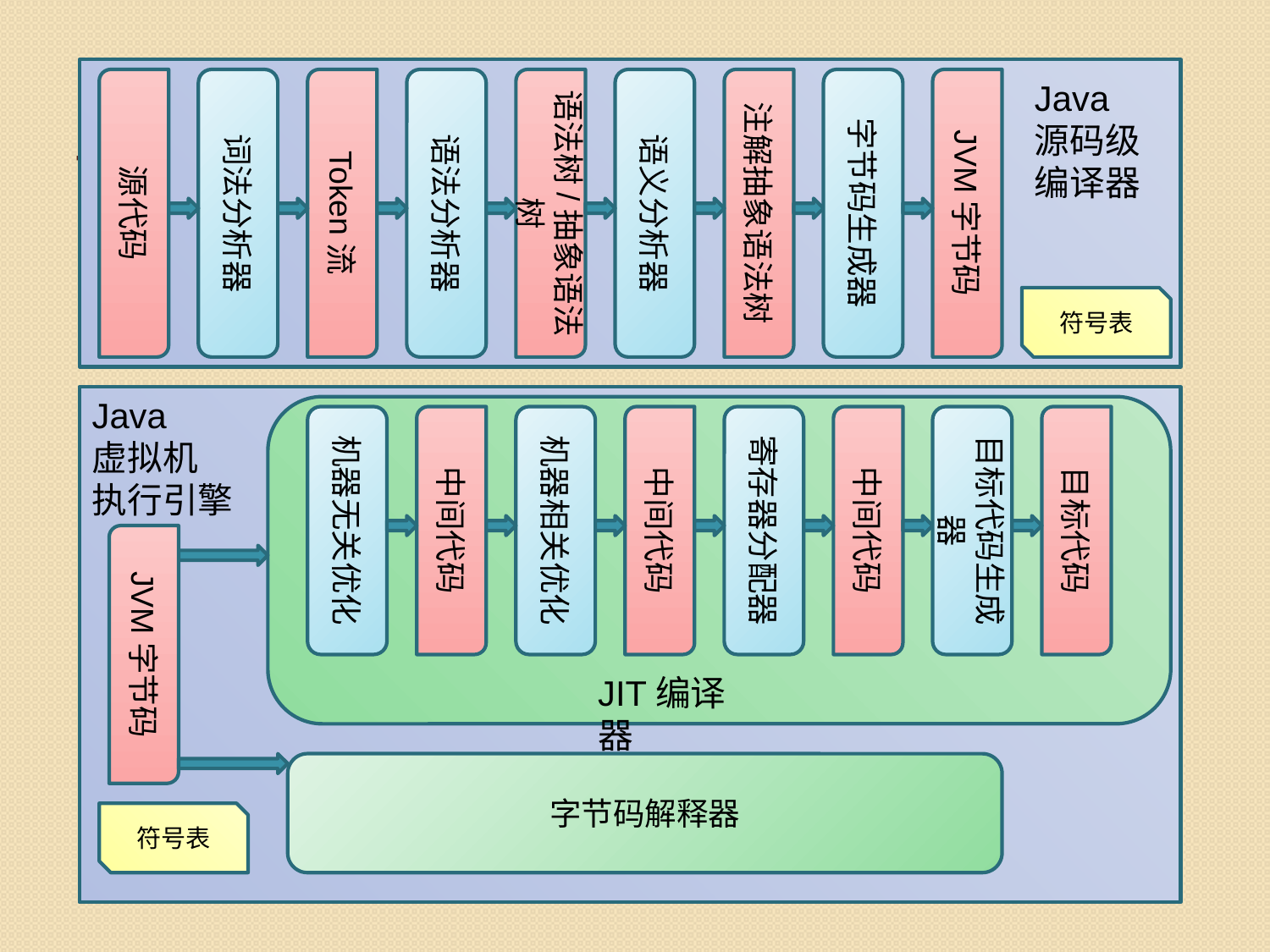

# 语言处理器的基本结构

源代码
词法分析器
Token流
语法分析器
语法树/抽象语法树
语义分析器
注解抽象语法树
字节码生成器
JVM字节码
Java
源码级编译器
语言处理器的主要形式，Java编译器与虚拟机的基本结构

符号表

Java
虚拟机
执行引擎

机器无关优化
中间代码
机器相关优化
中间代码
寄存器分配器
中间代码
目标代码生成器
目标代码

JVM字节码

JIT编译器

字节码解释器
符号表